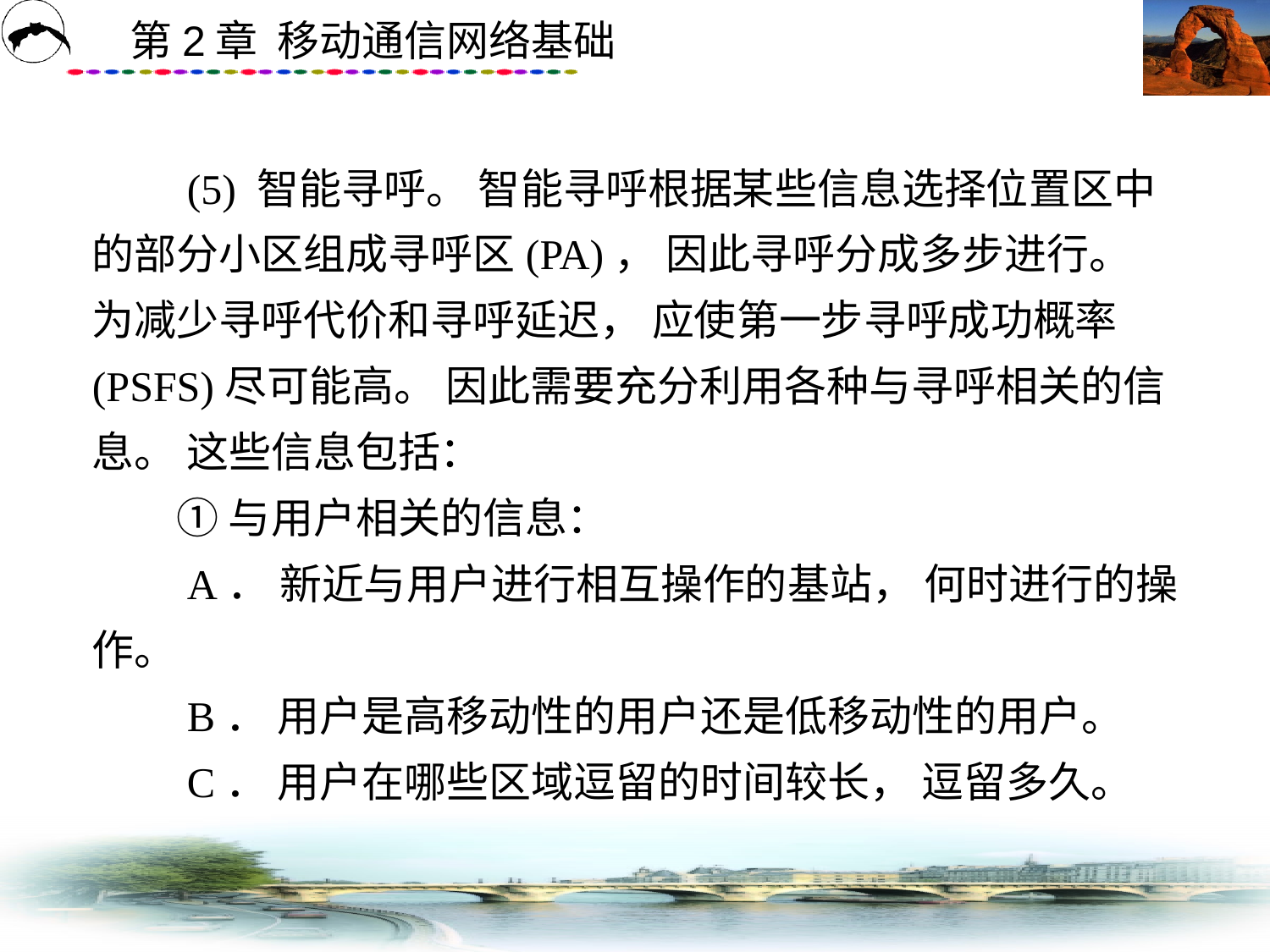

# (5) 智能寻呼。 智能寻呼根据某些信息选择位置区中的部分小区组成寻呼区(PA)， 因此寻呼分成多步进行。 为减少寻呼代价和寻呼延迟， 应使第一步寻呼成功概率(PSFS)尽可能高。 因此需要充分利用各种与寻呼相关的信息。 这些信息包括： 　　① 与用户相关的信息： 　　A． 新近与用户进行相互操作的基站， 何时进行的操作。 　　B． 用户是高移动性的用户还是低移动性的用户。 　　C． 用户在哪些区域逗留的时间较长， 逗留多久。